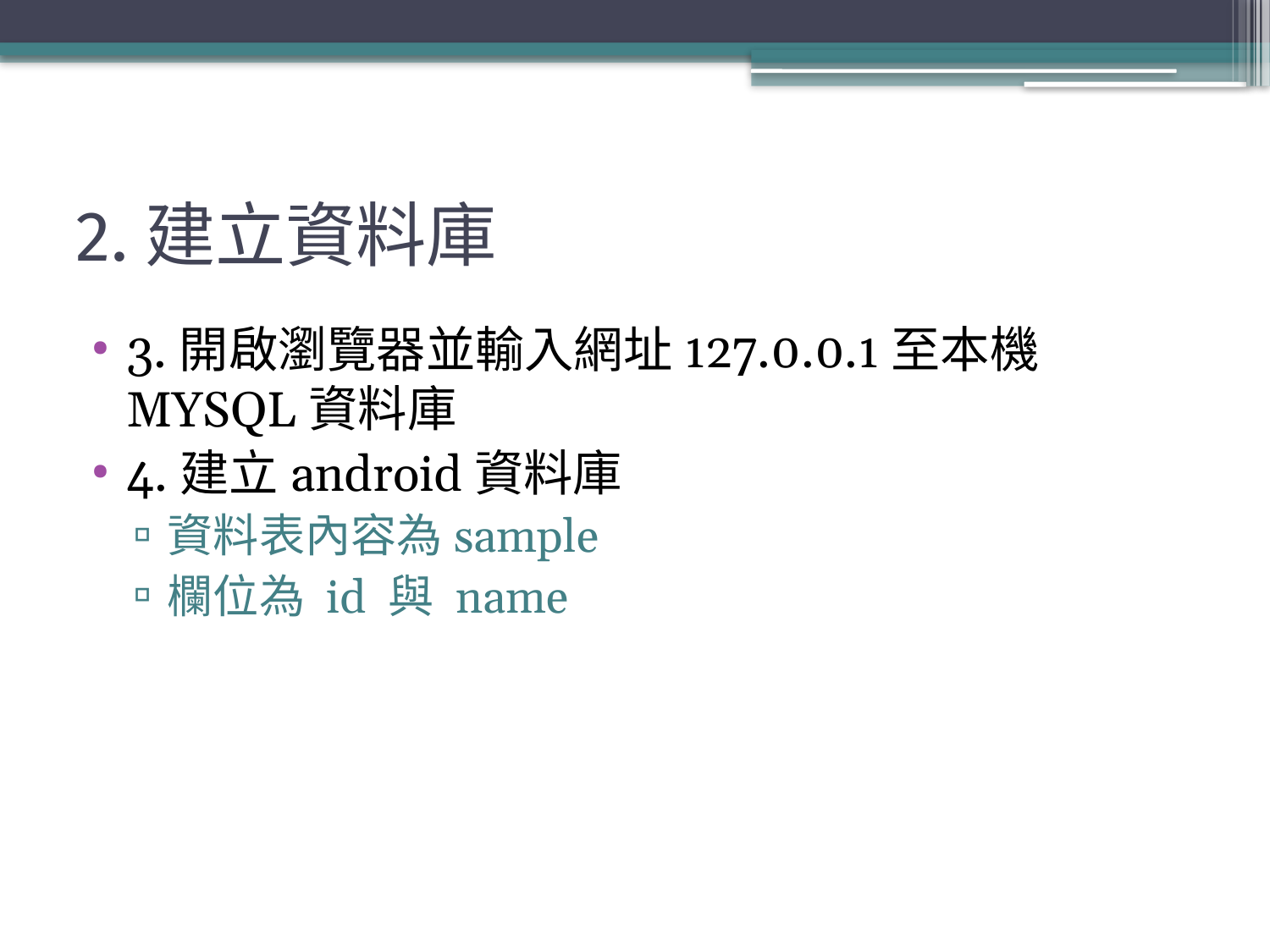

# 2.建立資料庫
3.開啟瀏覽器並輸入網址127.0.0.1至本機MYSQL資料庫
4.建立android資料庫
資料表內容為sample
欄位為 id 與 name